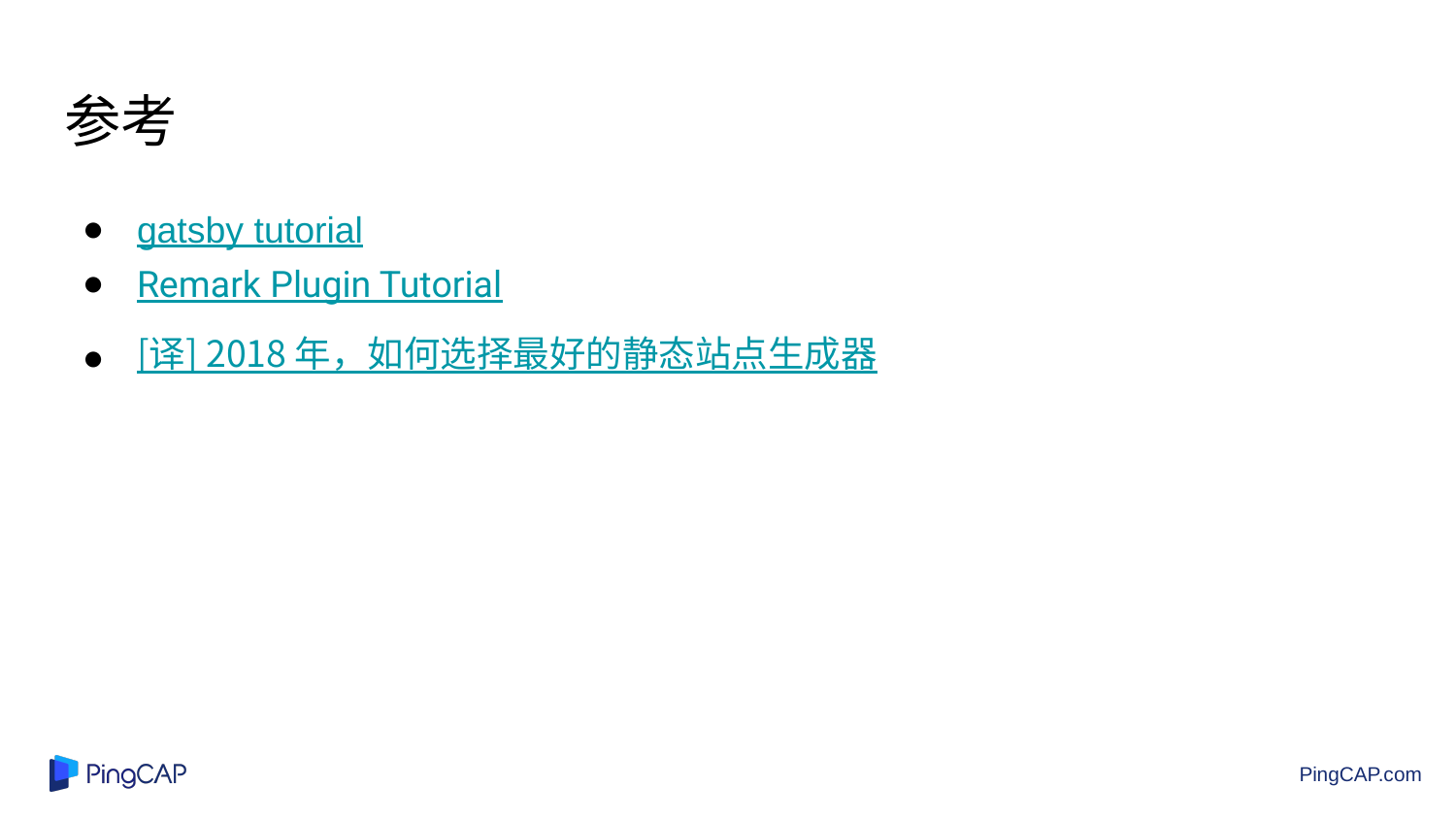

# 参考
gatsby tutorial
Remark Plugin Tutorial
[译] 2018 年，如何选择最好的静态站点生成器